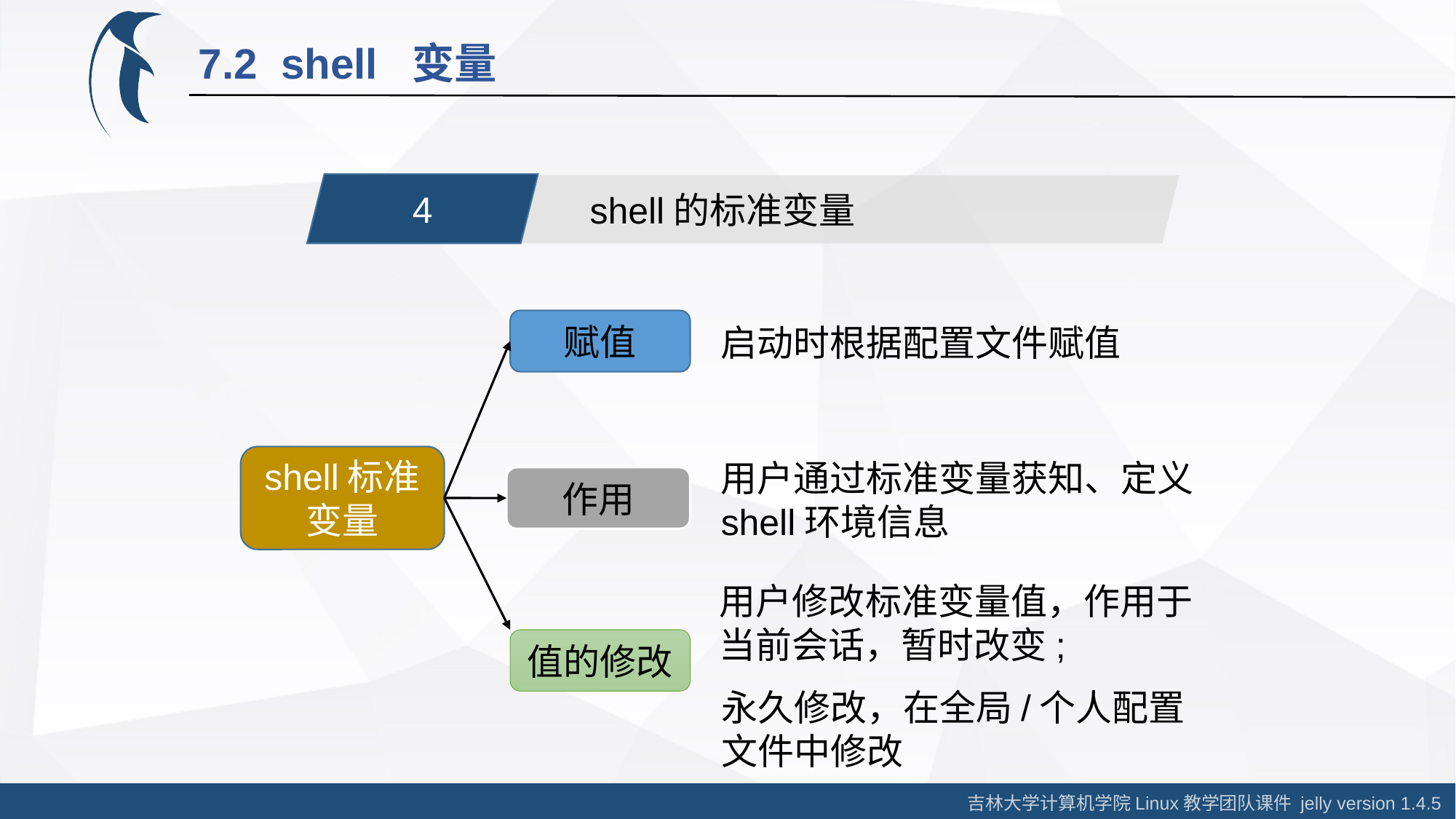

7.2  shell  变量
4
shell的标准变量
赋值
启动时根据配置文件赋值
shell标准变量
用户通过标准变量获知、定义shell环境信息
作用
用户修改标准变量值，作用于当前会话，暂时改变;
值的修改
永久修改，在全局/个人配置文件中修改